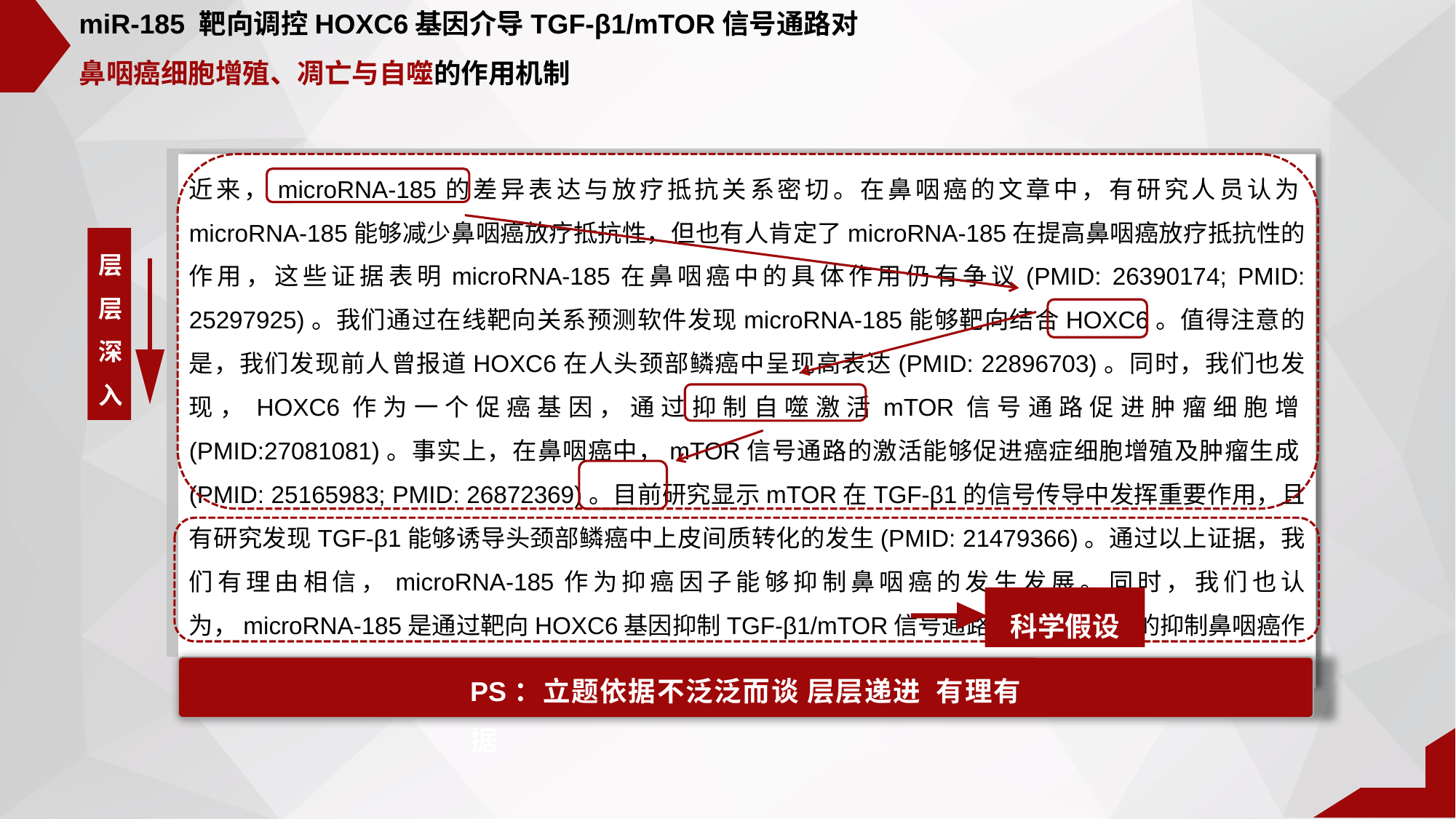

miR-185 靶向调控HOXC6基因介导TGF-β1/mTOR信号通路对鼻咽癌细胞增殖、凋亡与自噬的作用机制

实际的框架

近来，microRNA-185的差异表达与放疗抵抗关系密切。在鼻咽癌的文章中，有研究人员认为microRNA-185能够减少鼻咽癌放疗抵抗性，但也有人肯定了microRNA-185在提高鼻咽癌放疗抵抗性的作用，这些证据表明microRNA-185在鼻咽癌中的具体作用仍有争议(PMID: 26390174; PMID: 25297925)。我们通过在线靶向关系预测软件发现microRNA-185能够靶向结合HOXC6。值得注意的是，我们发现前人曾报道HOXC6在人头颈部鳞癌中呈现高表达(PMID: 22896703)。同时，我们也发现，HOXC6作为一个促癌基因，通过抑制自噬激活mTOR信号通路促进肿瘤细胞增(PMID:27081081)。事实上，在鼻咽癌中，mTOR信号通路的激活能够促进癌症细胞增殖及肿瘤生成(PMID: 25165983; PMID: 26872369)。目前研究显示mTOR在TGF-β1的信号传导中发挥重要作用，且有研究发现TGF-β1能够诱导头颈部鳞癌中上皮间质转化的发生(PMID: 21479366)。通过以上证据，我们有理由相信，microRNA-185作为抑癌因子能够抑制鼻咽癌的发生发展。同时，我们也认为，microRNA-185是通过靶向HOXC6基因抑制TGF-β1/mTOR信号通路，从而发挥它的抑制鼻咽癌作用。

层
层
深
入

科学假设

PS：立题依据不泛泛而谈 层层递进  有理有据